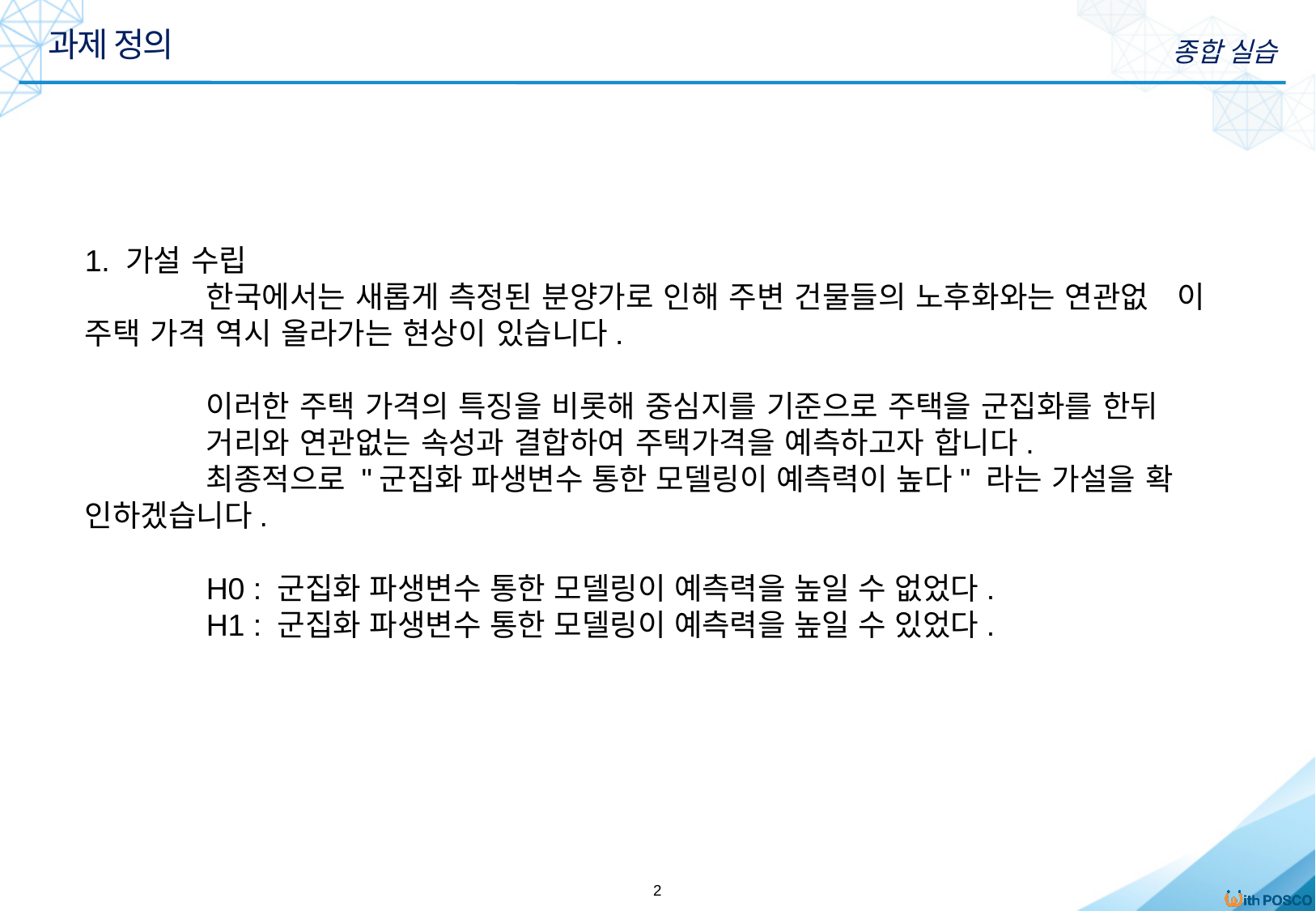

과제 정의
종합 실습
1. 가설 수립
	한국에서는 새롭게 측정된 분양가로 인해 주변 건물들의 노후화와는 연관없	이 주택 가격 역시 올라가는 현상이 있습니다.

	이러한 주택 가격의 특징을 비롯해 중심지를 기준으로 주택을 군집화를 한뒤
	거리와 연관없는 속성과 결합하여 주택가격을 예측하고자 합니다.
	최종적으로 "군집화 파생변수 통한 모델링이 예측력이 높다" 라는 가설을 확	인하겠습니다.

	H0 : 군집화 파생변수 통한 모델링이 예측력을 높일 수 없었다.
	H1 : 군집화 파생변수 통한 모델링이 예측력을 높일 수 있었다.